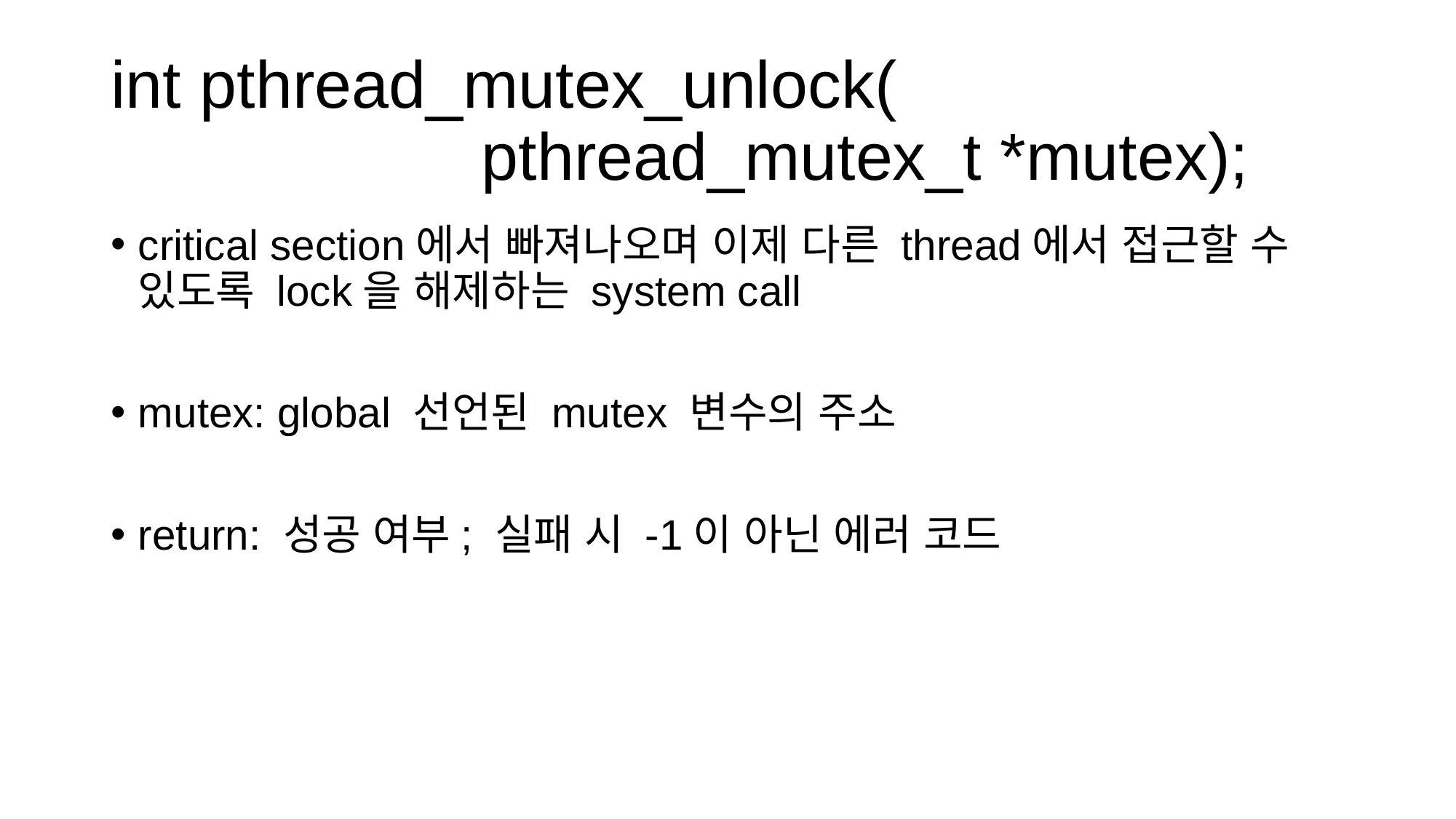

# int pthread_mutex_unlock( pthread_mutex_t *mutex);
critical section에서 빠져나오며 이제 다른 thread에서 접근할 수 있도록 lock을 해제하는 system call

mutex: global 선언된 mutex 변수의 주소

return: 성공 여부; 실패 시 -1이 아닌 에러 코드